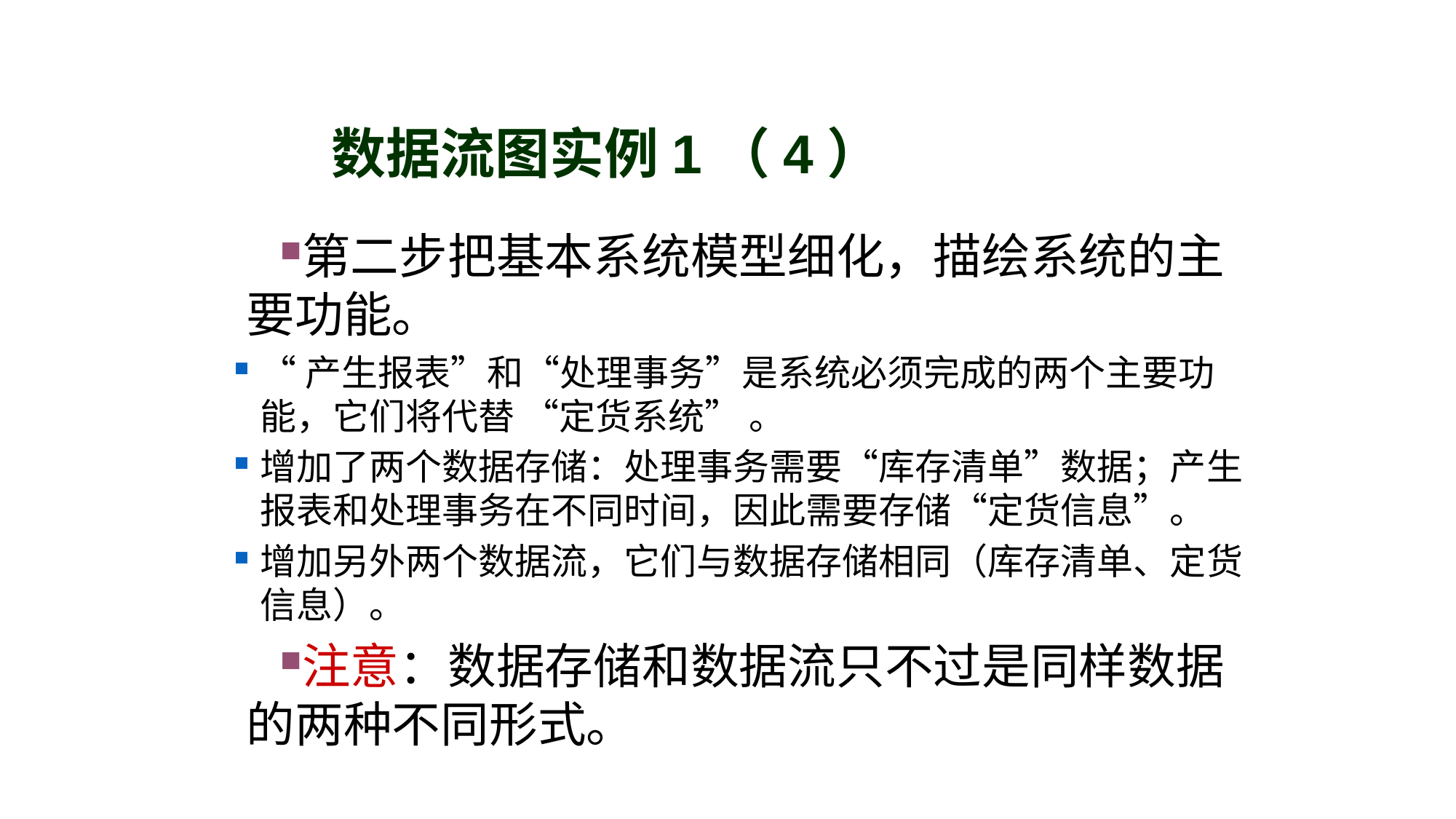

数据流图实例1（4）
第二步把基本系统模型细化，描绘系统的主要功能。
“产生报表”和“处理事务”是系统必须完成的两个主要功能，它们将代替 “定货系统” 。
增加了两个数据存储：处理事务需要“库存清单”数据；产生报表和处理事务在不同时间，因此需要存储“定货信息”。
增加另外两个数据流，它们与数据存储相同（库存清单、定货信息）。
注意：数据存储和数据流只不过是同样数据的两种不同形式。